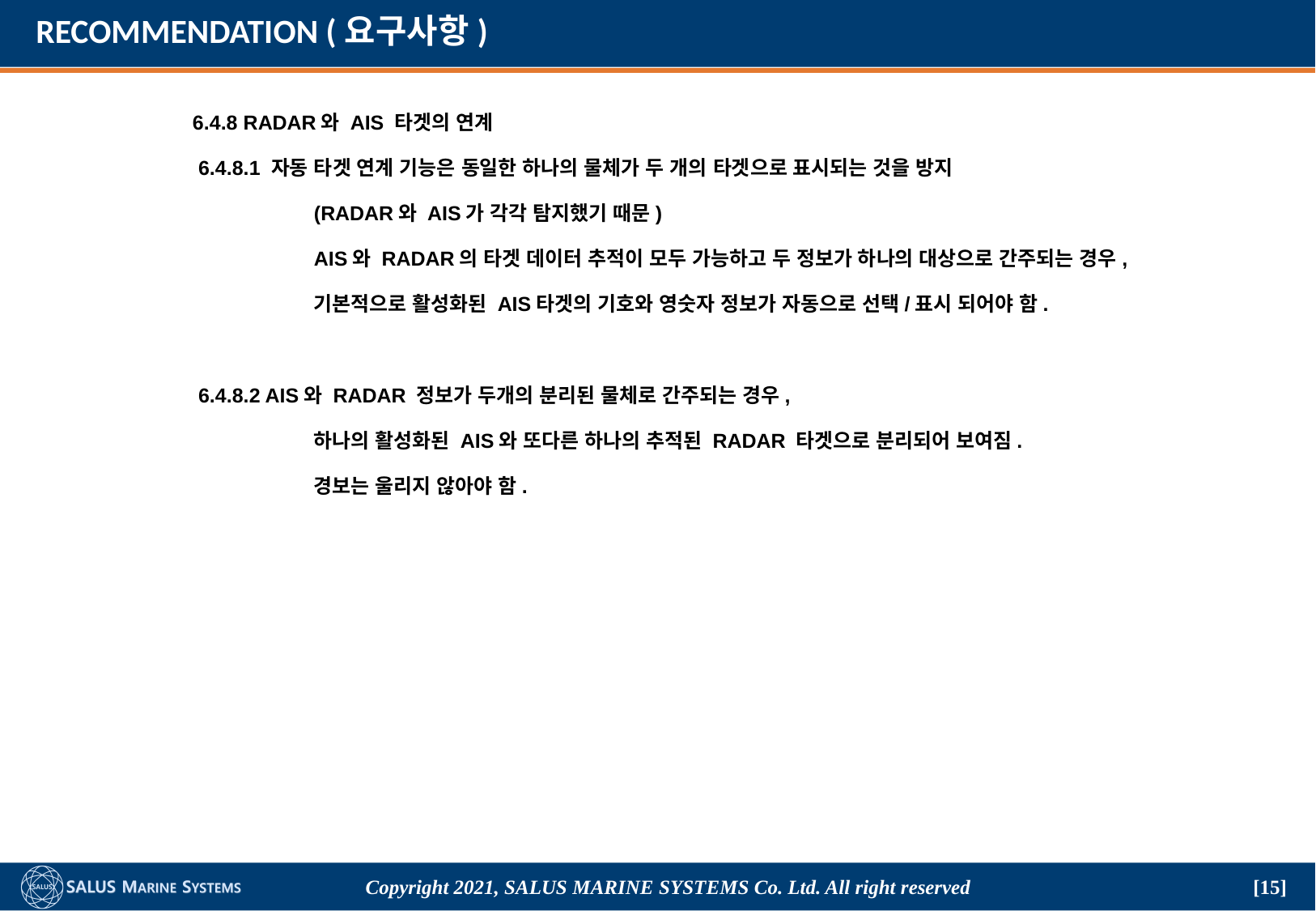

# RECOMMENDATION (요구사항)
	6.4.8 RADAR와 AIS 타겟의 연계
	 6.4.8.1 자동 타겟 연계 기능은 동일한 하나의 물체가 두 개의 타겟으로 표시되는 것을 방지
		(RADAR와 AIS가 각각 탐지했기 때문)
		AIS와 RADAR의 타겟 데이터 추적이 모두 가능하고 두 정보가 하나의 대상으로 간주되는 경우,
		기본적으로 활성화된 AIS타겟의 기호와 영숫자 정보가 자동으로 선택/표시 되어야 함.

	 6.4.8.2 AIS와 RADAR 정보가 두개의 분리된 물체로 간주되는 경우,
		하나의 활성화된 AIS와 또다른 하나의 추적된 RADAR 타겟으로 분리되어 보여짐.
		경보는 울리지 않아야 함.

Copyright 2021, SALUS Marine Systems Co. Ltd. All right reserved
[15]